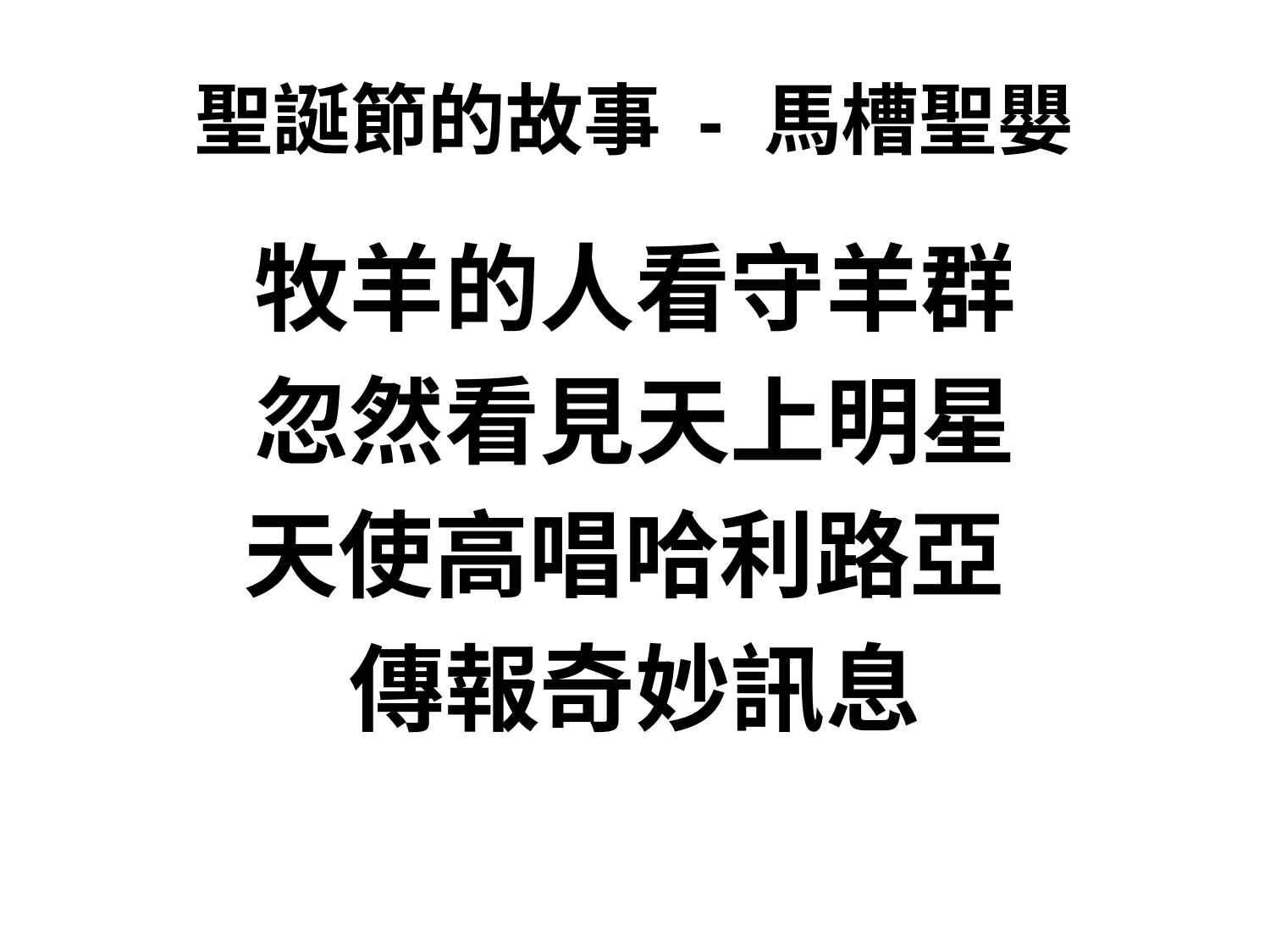

# 聖誕節的故事 - 馬槽聖嬰
牧羊的人看守羊群
忽然看見天上明星
天使高唱哈利路亞
傳報奇妙訊息